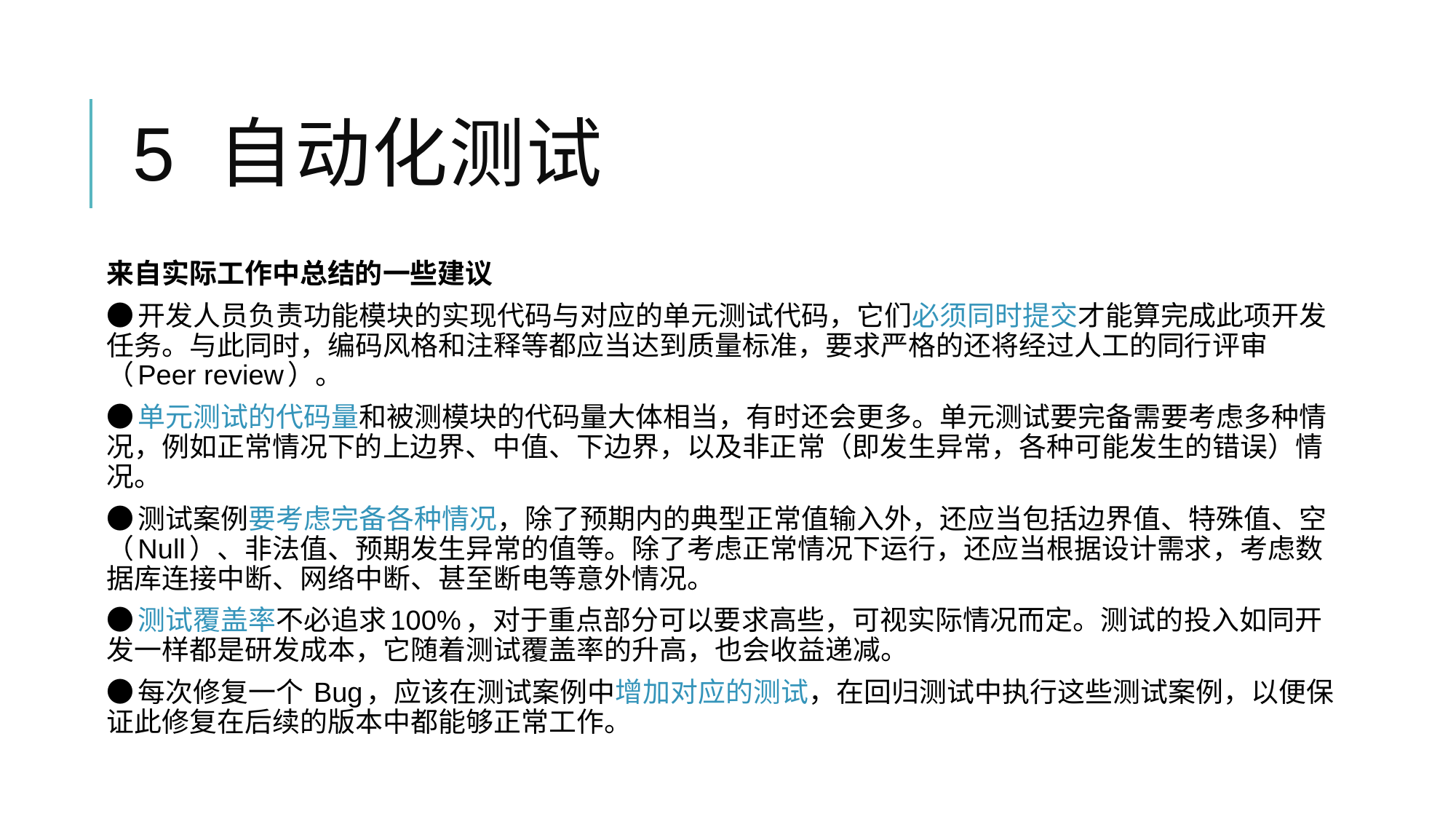

# 5 自动化测试
来自实际工作中总结的一些建议
●开发人员负责功能模块的实现代码与对应的单元测试代码，它们必须同时提交才能算完成此项开发任务。与此同时，编码风格和注释等都应当达到质量标准，要求严格的还将经过人工的同行评审（Peer review）。
●单元测试的代码量和被测模块的代码量大体相当，有时还会更多。单元测试要完备需要考虑多种情况，例如正常情况下的上边界、中值、下边界，以及非正常（即发生异常，各种可能发生的错误）情况。
●测试案例要考虑完备各种情况，除了预期内的典型正常值输入外，还应当包括边界值、特殊值、空（Null）、非法值、预期发生异常的值等。除了考虑正常情况下运行，还应当根据设计需求，考虑数据库连接中断、网络中断、甚至断电等意外情况。
●测试覆盖率不必追求100%，对于重点部分可以要求高些，可视实际情况而定。测试的投入如同开发一样都是研发成本，它随着测试覆盖率的升高，也会收益递减。
●每次修复一个 Bug，应该在测试案例中增加对应的测试，在回归测试中执行这些测试案例，以便保证此修复在后续的版本中都能够正常工作。